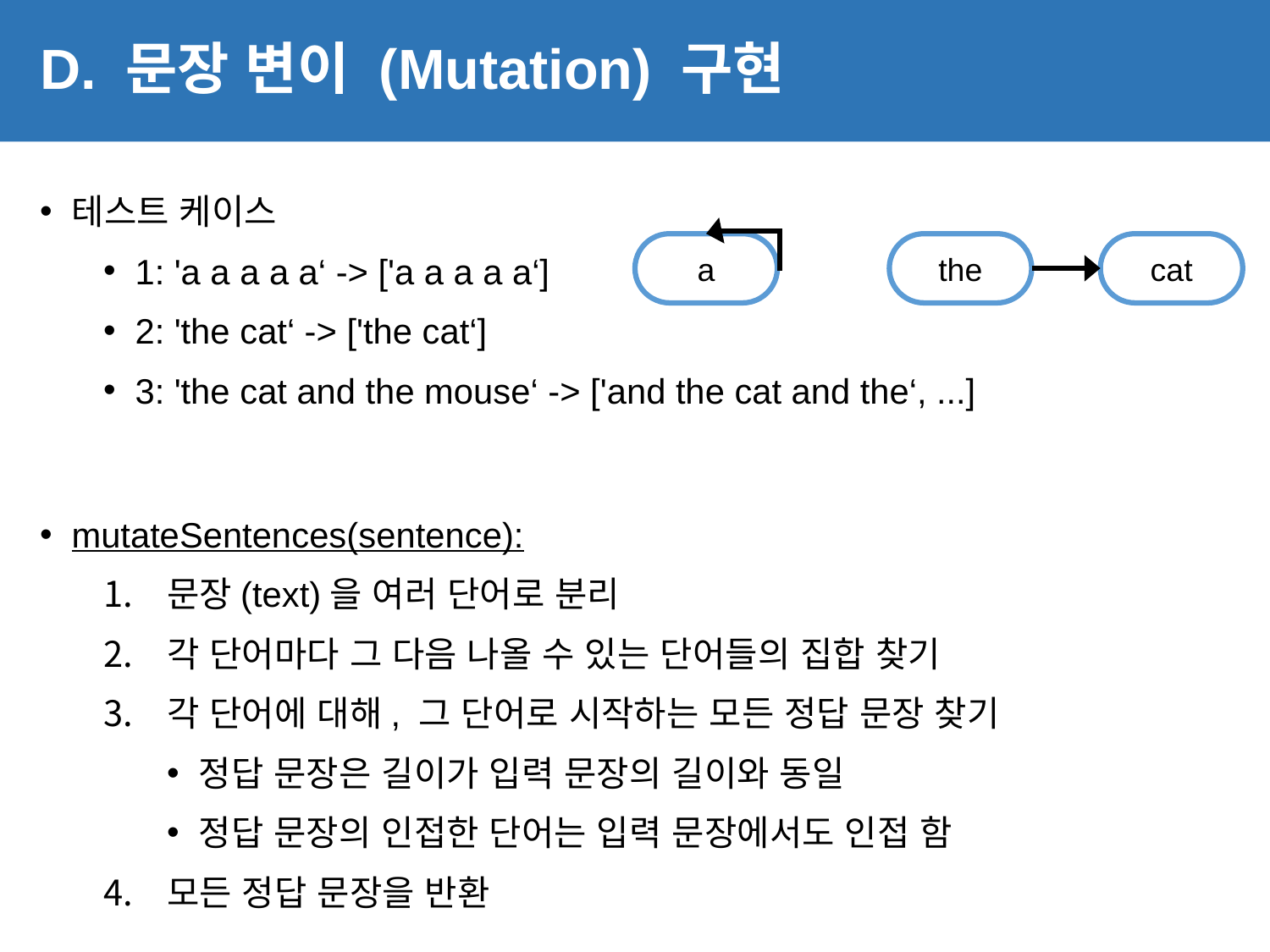

# D. 문장 변이 (Mutation) 구현
24
테스트 케이스
1: 'a a a a a‘ -> ['a a a a a‘]
2: 'the cat‘ -> ['the cat‘]
3: 'the cat and the mouse‘ -> ['and the cat and the‘, ...]

mutateSentences(sentence):
문장(text)을 여러 단어로 분리
각 단어마다 그 다음 나올 수 있는 단어들의 집합 찾기
각 단어에 대해, 그 단어로 시작하는 모든 정답 문장 찾기
정답 문장은 길이가 입력 문장의 길이와 동일
정답 문장의 인접한 단어는 입력 문장에서도 인접 함
모든 정답 문장을 반환
a
the
cat